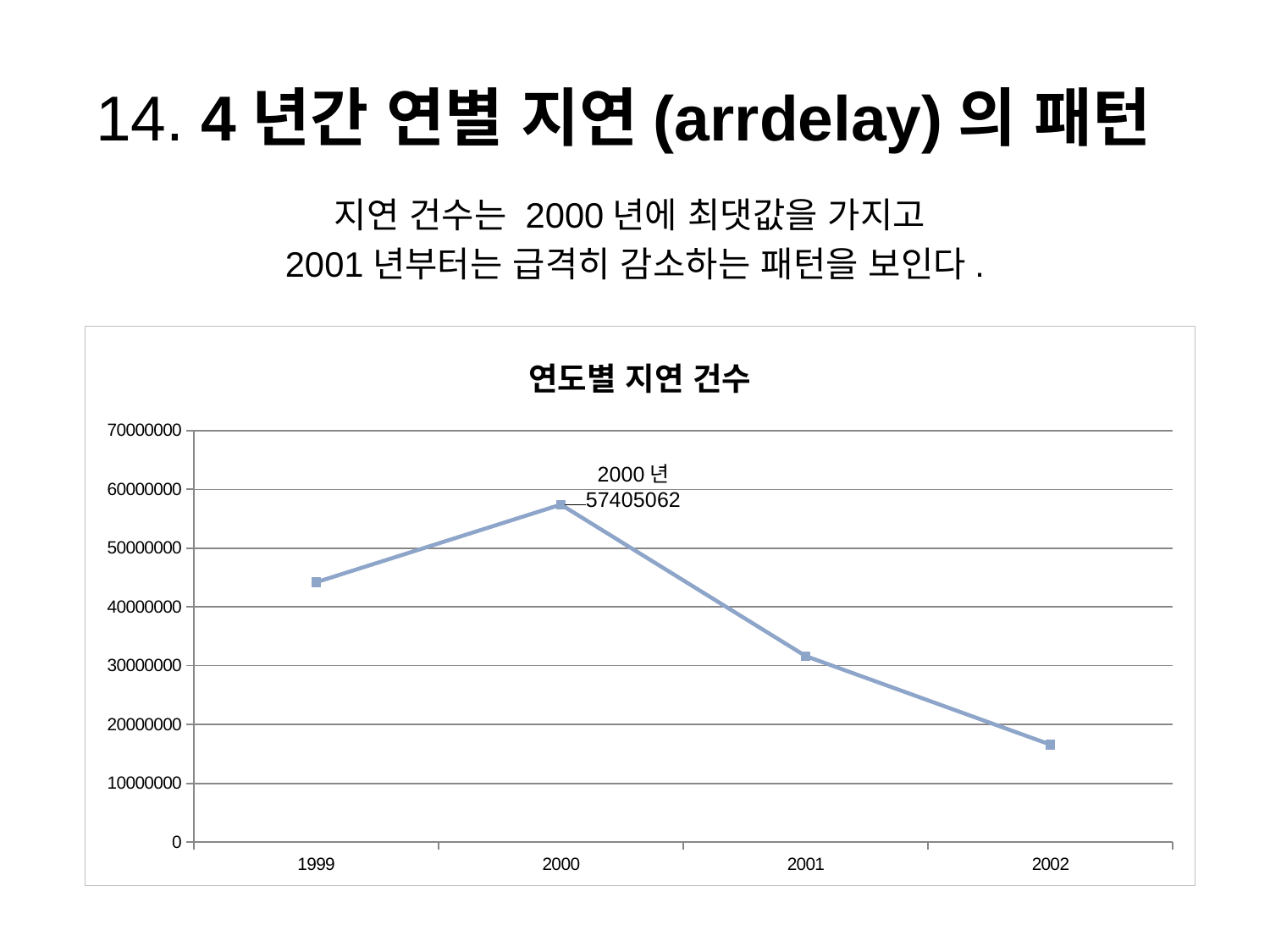

14. 4년간 연별 지연(arrdelay)의 패턴
지연 건수는 2000년에 최댓값을 가지고
2001년부터는 급격히 감소하는 패턴을 보인다.

### Chart: 연도별 지연 건수

| Category |  |
|---|---|
| 1999 | 44201930.0 |
| 2000 | 57405062.0 |
| 2001 | 31641888.0 |
| 2002 | 16587637.0 |